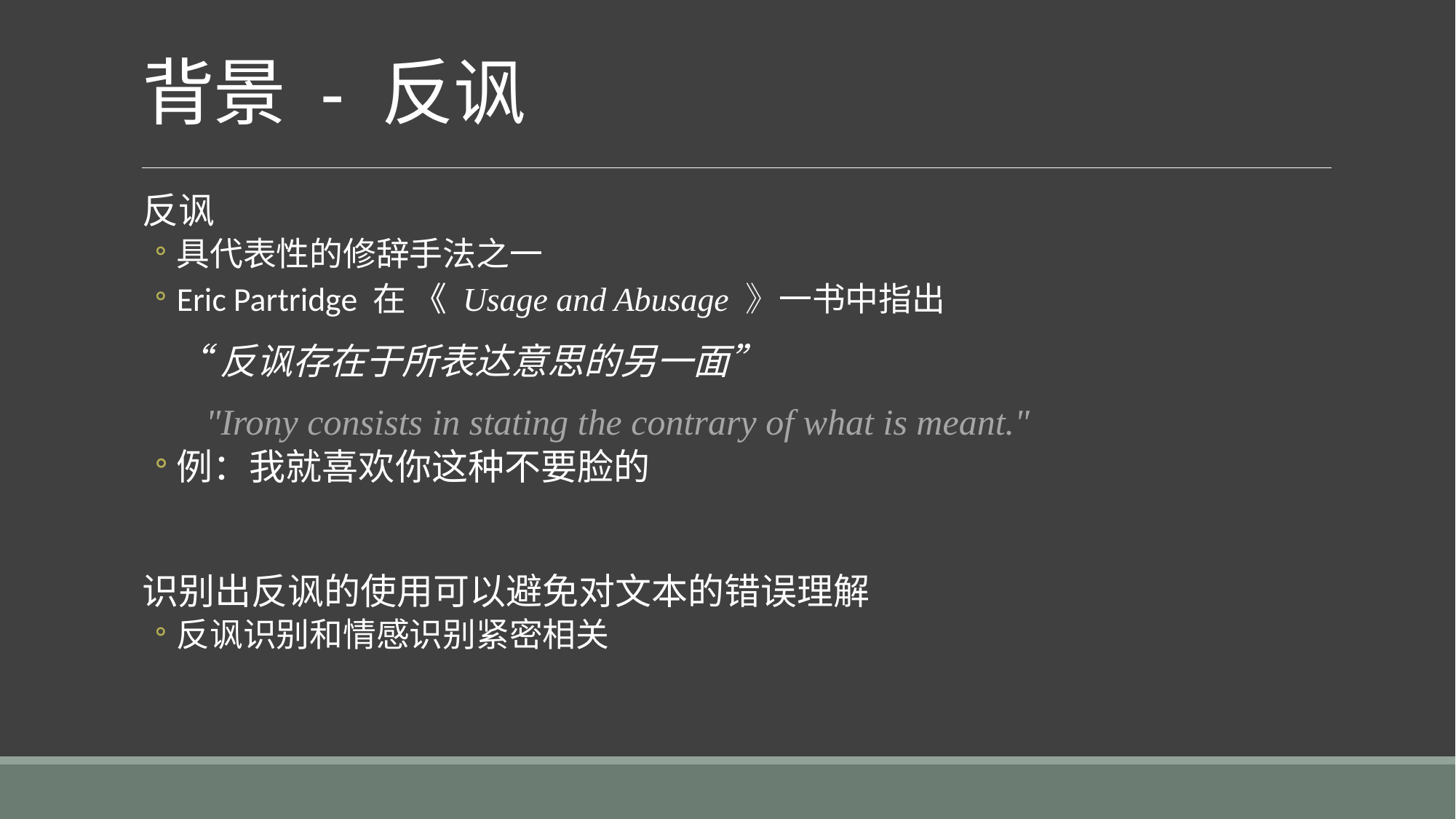

# 背景 - 反讽
反讽
具代表性的修辞手法之一
Eric Partridge 在 《 Usage and Abusage 》一书中指出
    “反讽存在于所表达意思的另一面”
       "Irony consists in stating the contrary of what is meant."
例：我就喜欢你这种不要脸的

识别出反讽的使用可以避免对文本的错误理解
反讽识别和情感识别紧密相关